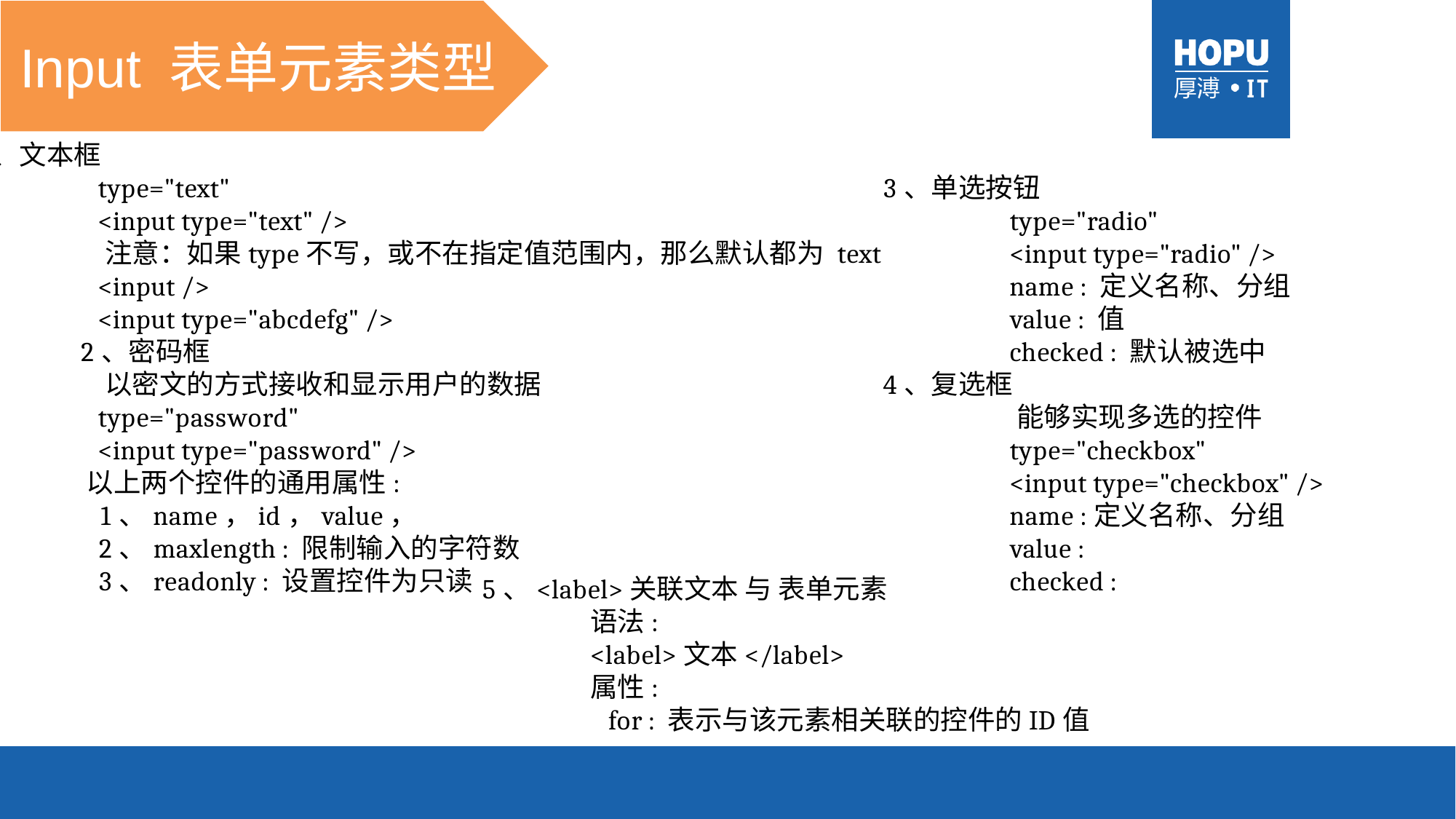

Input 表单元素类型
 1、文本框
	    type="text"
	    <input type="text" />
	    注意：如果type不写，或不在指定值范围内，那么默认都为 text
	    <input />
	    <input type="abcdefg" />
	 2、密码框
	    以密文的方式接收和显示用户的数据
	    type="password"
	    <input type="password" />
	 以上两个控件的通用属性:
	    1、name，id，value，
	    2、maxlength : 限制输入的字符数
	    3、readonly : 设置控件为只读

 3、单选按钮
	    type="radio"
	    <input type="radio" />
	    name : 定义名称、分组
	    value : 值
	    checked : 默认被选中
 4、复选框
	    能够实现多选的控件
	    type="checkbox"
	    <input type="checkbox" />
	    name :定义名称、分组
	    value :
	    checked :
5、<label>关联文本 与 表单元素
	语法:
	<label>文本</label>
	属性:
	   for : 表示与该元素相关联的控件的ID值